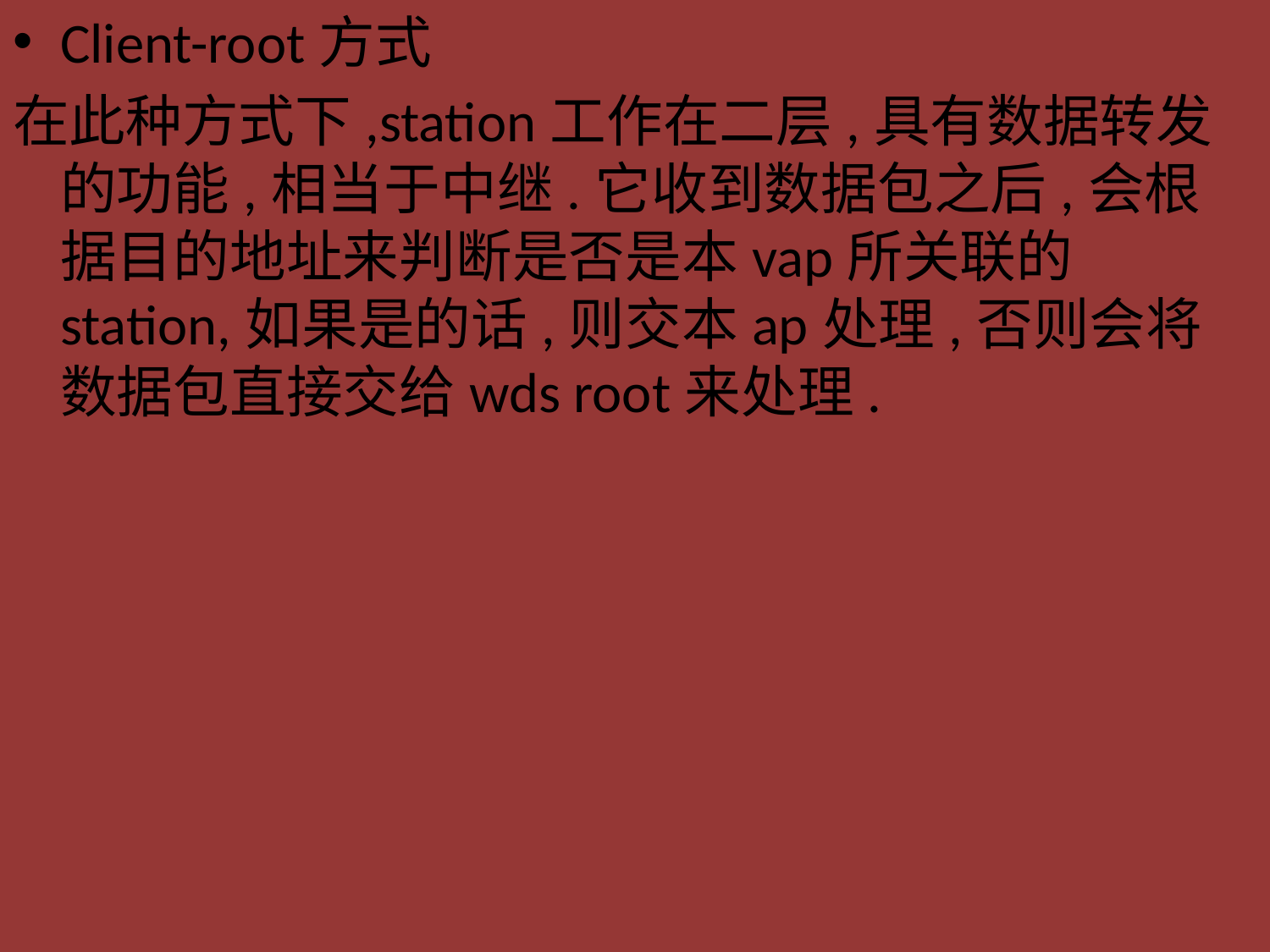

Client-root方式
在此种方式下,station工作在二层,具有数据转发的功能,相当于中继.它收到数据包之后,会根据目的地址来判断是否是本vap所关联的station,如果是的话,则交本ap处理,否则会将数据包直接交给wds root来处理.